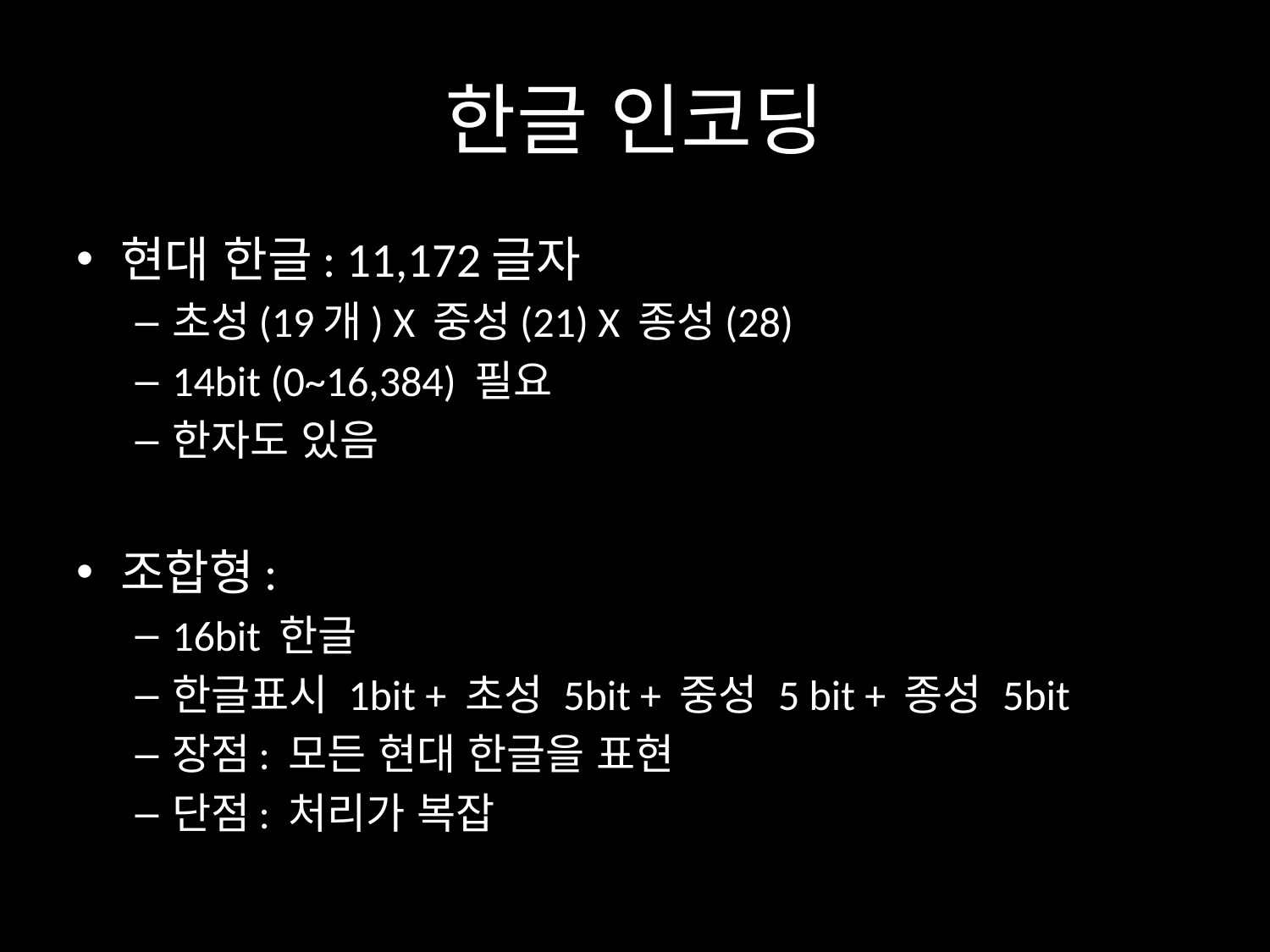

# 한글 인코딩
현대 한글: 11,172글자
초성(19개) X 중성(21) X 종성(28)
14bit (0~16,384) 필요
한자도 있음

조합형:
16bit 한글
한글표시 1bit + 초성 5bit + 중성 5 bit + 종성 5bit
장점: 모든 현대 한글을 표현
단점: 처리가 복잡